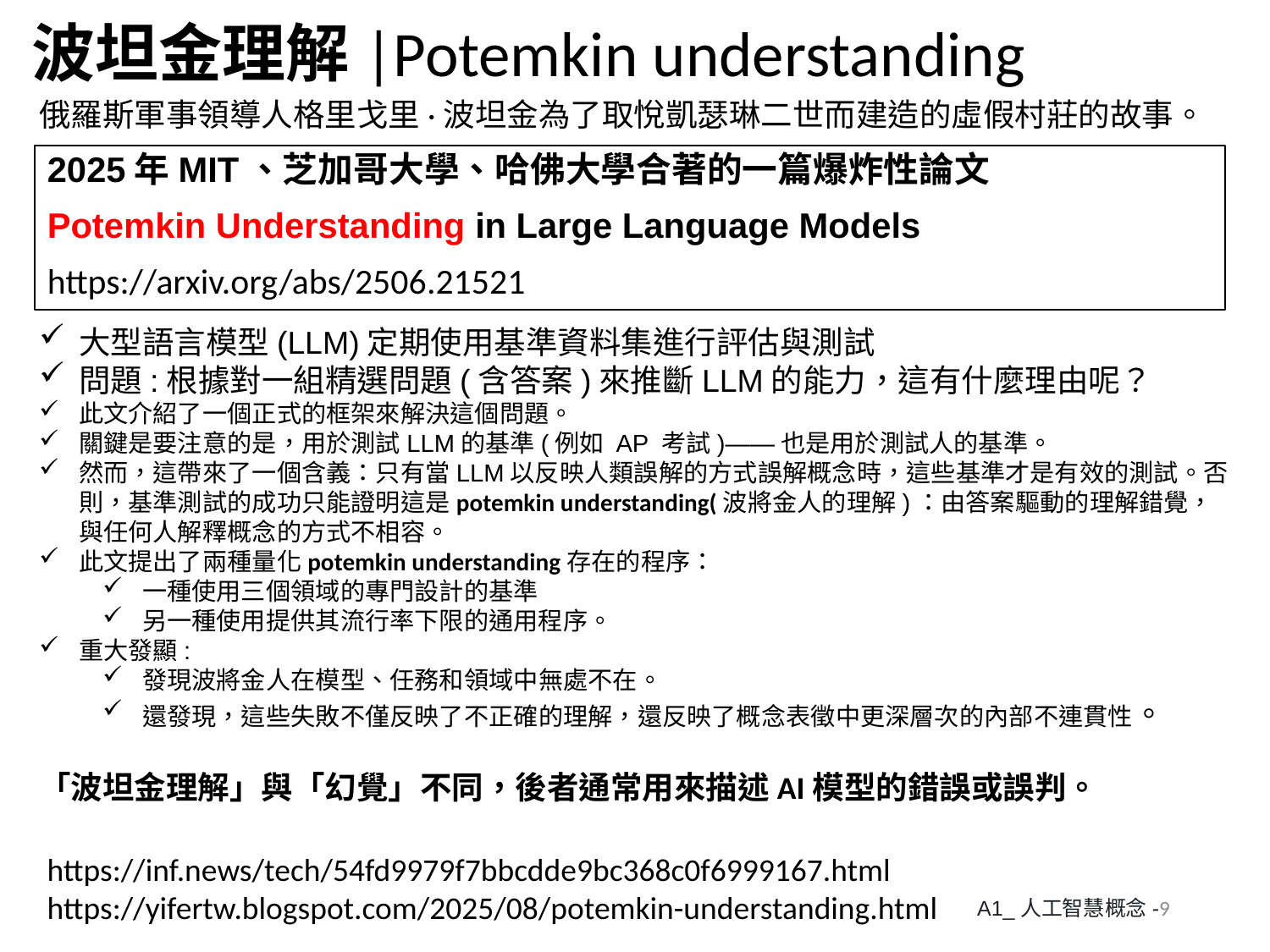

# 波坦金理解|Potemkin understanding
俄羅斯軍事領導人格里戈里·波坦金為了取悅凱瑟琳二世而建造的虛假村莊的故事。
2025年MIT、芝加哥大學、哈佛大學合著的一篇爆炸性論文
Potemkin Understanding in Large Language Models
https://arxiv.org/abs/2506.21521
大型語言模型(LLM)定期使用基準資料集進行評估與測試
問題:根據對一組精選問題(含答案)來推斷LLM的能力，這有什麼理由呢？
此文介紹了一個正式的框架來解決這個問題。
關鍵是要注意的是，用於測試LLM的基準(例如 AP 考試)——也是用於測試人的基準。
然而，這帶來了一個含義：只有當LLM以反映人類誤解的方式誤解概念時，這些基準才是有效的測試。否則，基準測試的成功只能證明這是potemkin understanding(波將金人的理解)：由答案驅動的理解錯覺，與任何人解釋概念的方式不相容。
此文提出了兩種量化potemkin understanding存在的程序：
一種使用三個領域的專門設計的基準
另一種使用提供其流行率下限的通用程序。
重大發顯:
發現波將金人在模型、任務和領域中無處不在。
還發現，這些失敗不僅反映了不正確的理解，還反映了概念表徵中更深層次的內部不連貫性。
「波坦金理解」與「幻覺」不同，後者通常用來描述AI模型的錯誤或誤判。
https://inf.news/tech/54fd9979f7bbcdde9bc368c0f6999167.html
https://yifertw.blogspot.com/2025/08/potemkin-understanding.html
A1_人工智慧概念-9